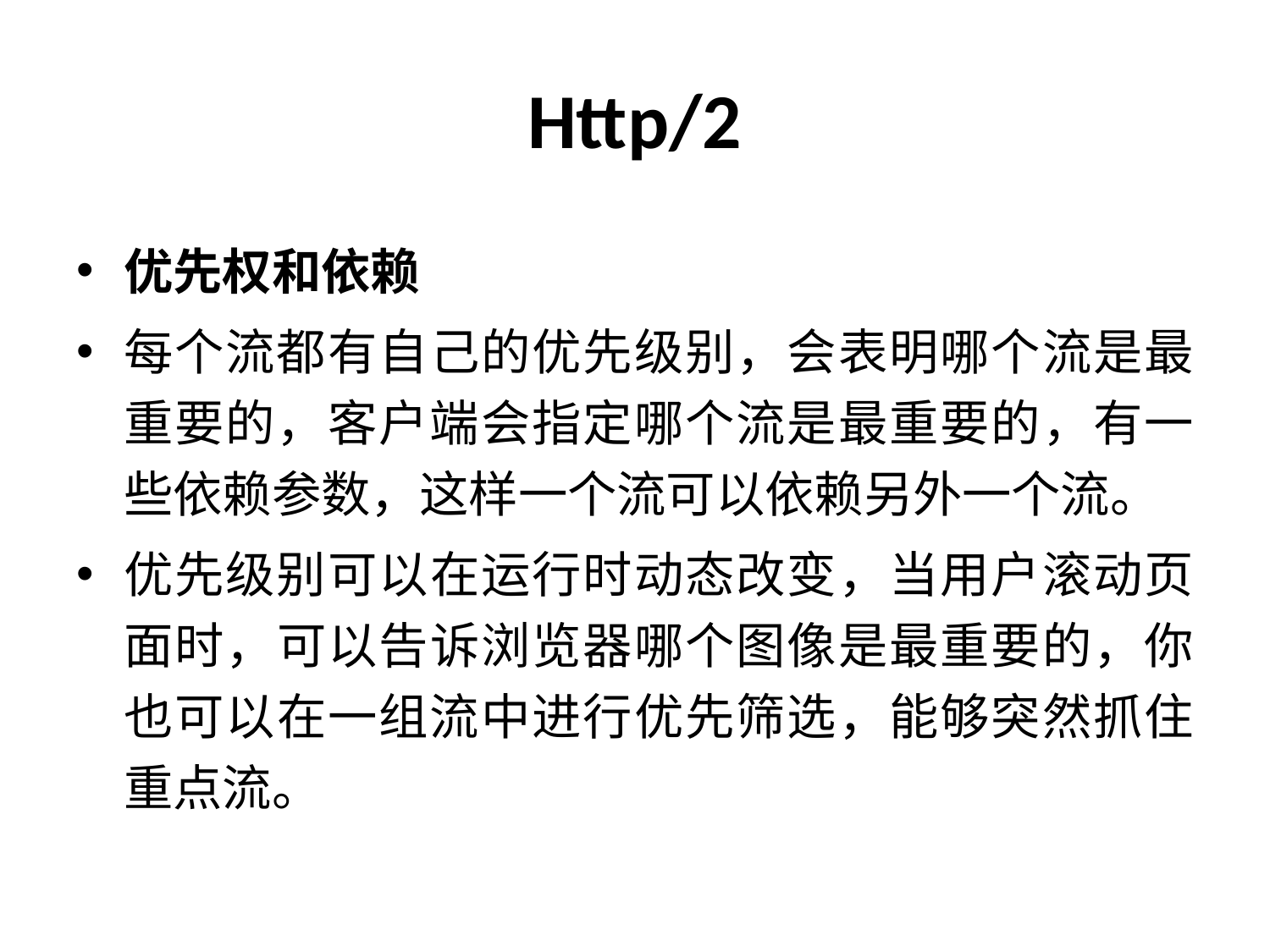

# Http/2
优先权和依赖
每个流都有自己的优先级别，会表明哪个流是最重要的，客户端会指定哪个流是最重要的，有一些依赖参数，这样一个流可以依赖另外一个流。
优先级别可以在运行时动态改变，当用户滚动页面时，可以告诉浏览器哪个图像是最重要的，你也可以在一组流中进行优先筛选，能够突然抓住重点流。